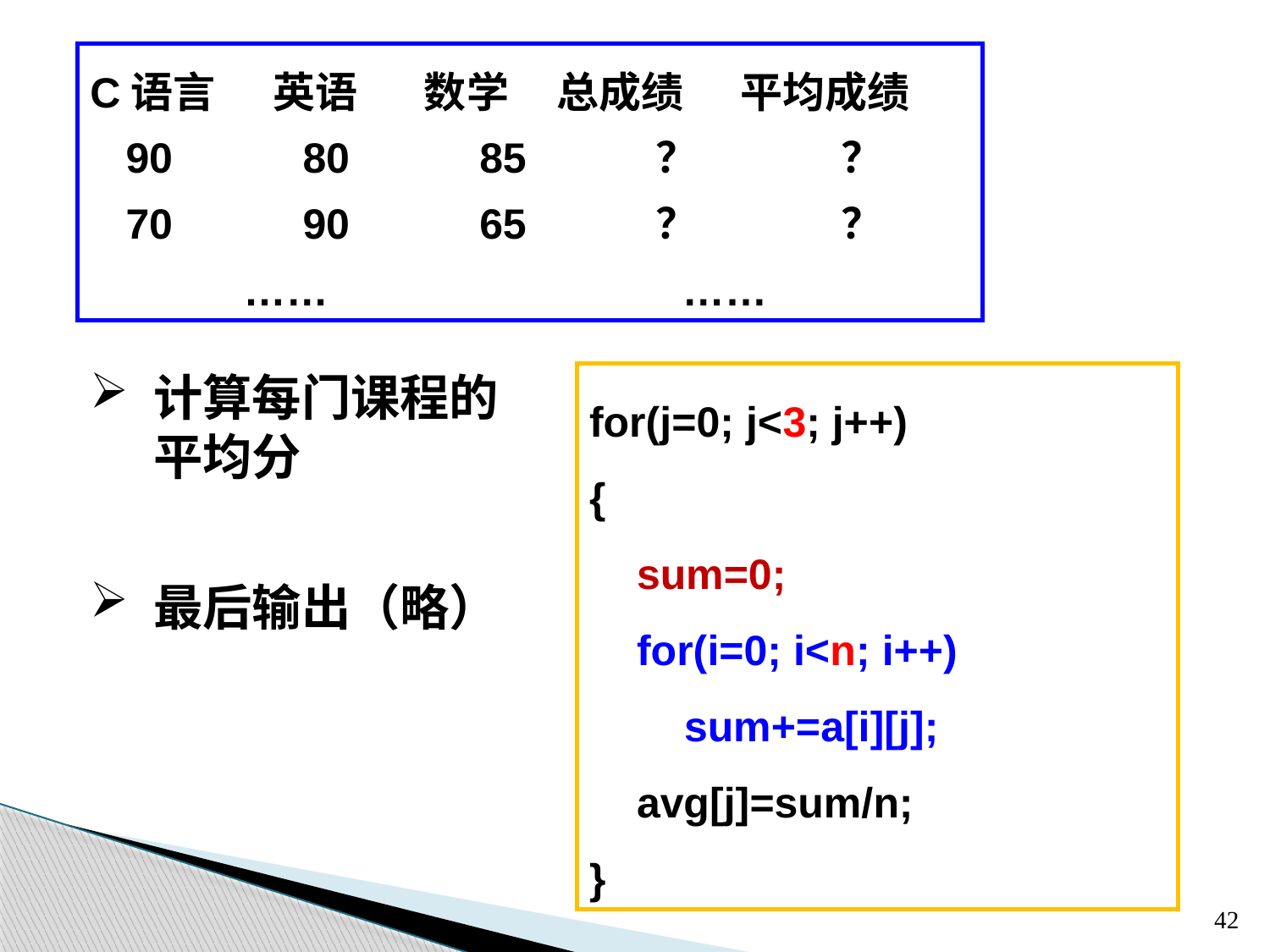

C语言      英语       数学     总成绩      平均成绩
   90           80           85          ？               ？
   70           90           65          ？               ？
             ……                              ……
计算每门课程的平均分
for(j=0; j<3; j++)
{
    sum=0;
    for(i=0; i<n; i++)
        sum+=a[i][j];
    avg[j]=sum/n;
}
最后输出（略）
42